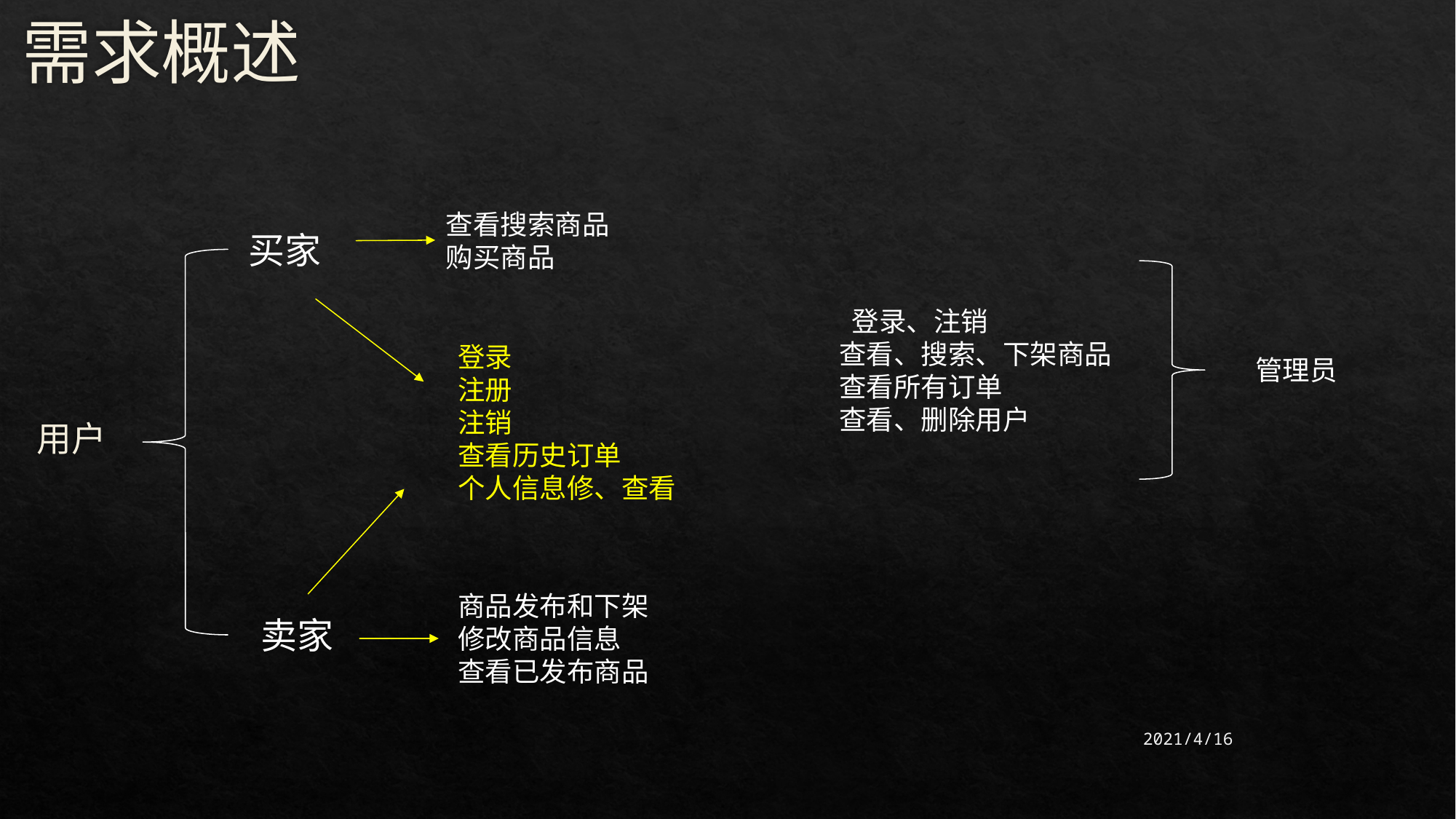

# 需求概述

用户
查看搜索商品
购买商品
买家

 登录、注销
查看、搜索、下架商品
查看所有订单
查看、删除用户
登录
注册
注销
查看历史订单
个人信息修、查看
管理员
商品发布和下架
修改商品信息
查看已发布商品
卖家
2021/4/16